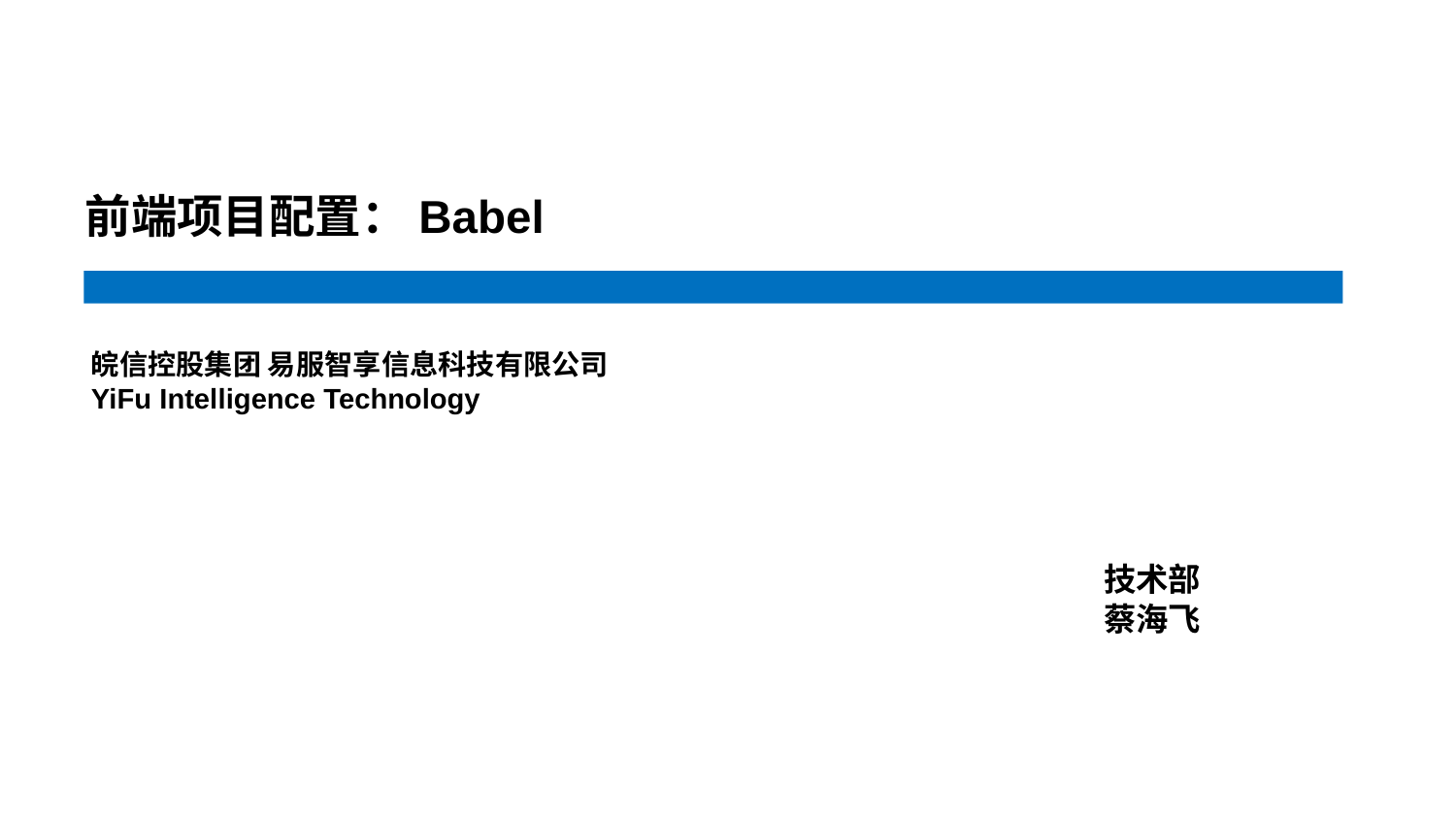

前端项目配置：Babel

皖信控股集团 易服智享信息科技有限公司
YiFu Intelligence Technology

技术部
           蔡海飞